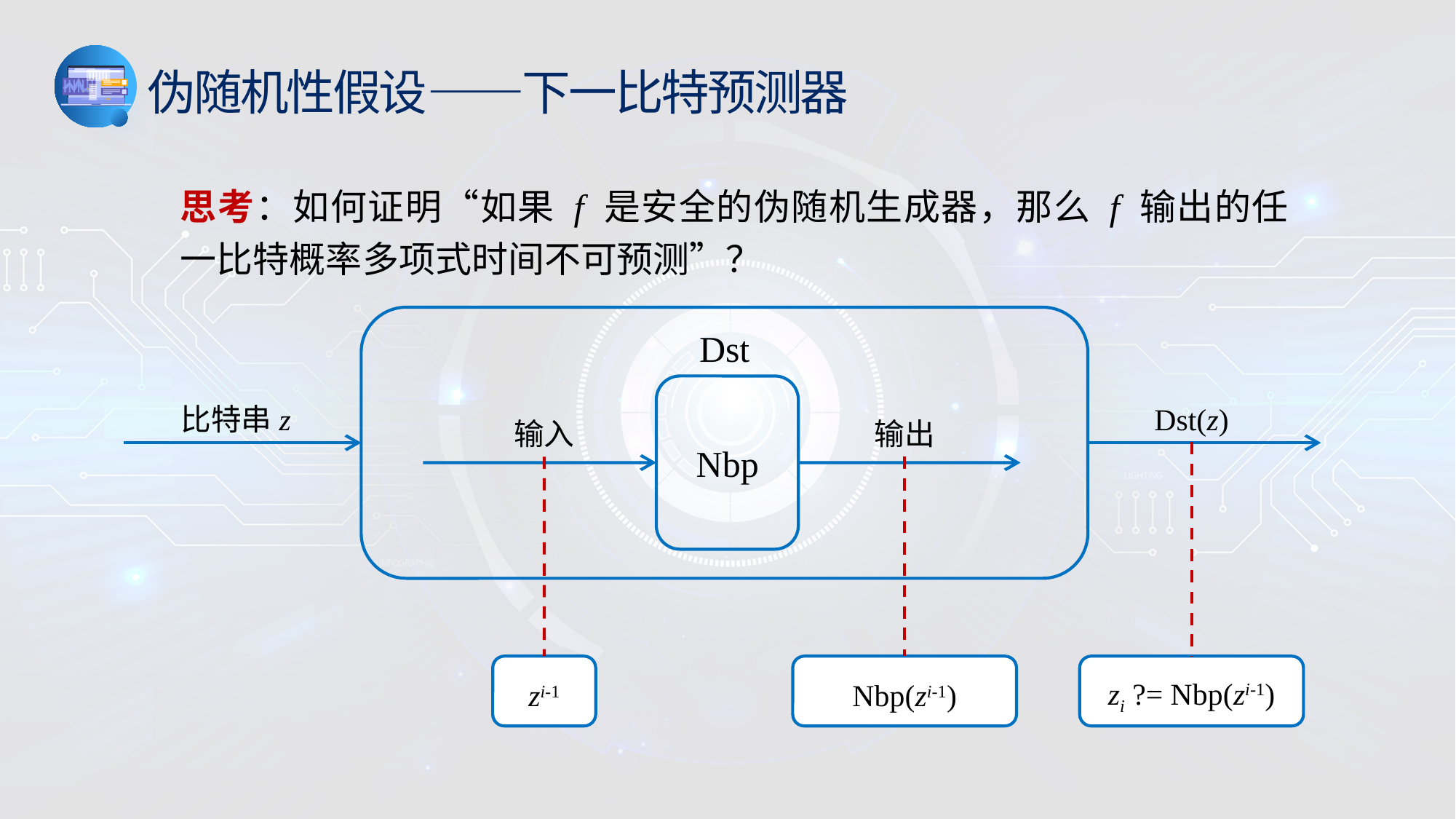

伪随机性假设——下一比特预测器

思考：如何证明“如果 f 是安全的伪随机生成器，那么 f 输出的任一比特概率多项式时间不可预测”？
Dst
Nbp
比特串z
Dst(z)
输入
输出
zi ?= Nbp(zi-1)
Nbp(zi-1)
zi-1